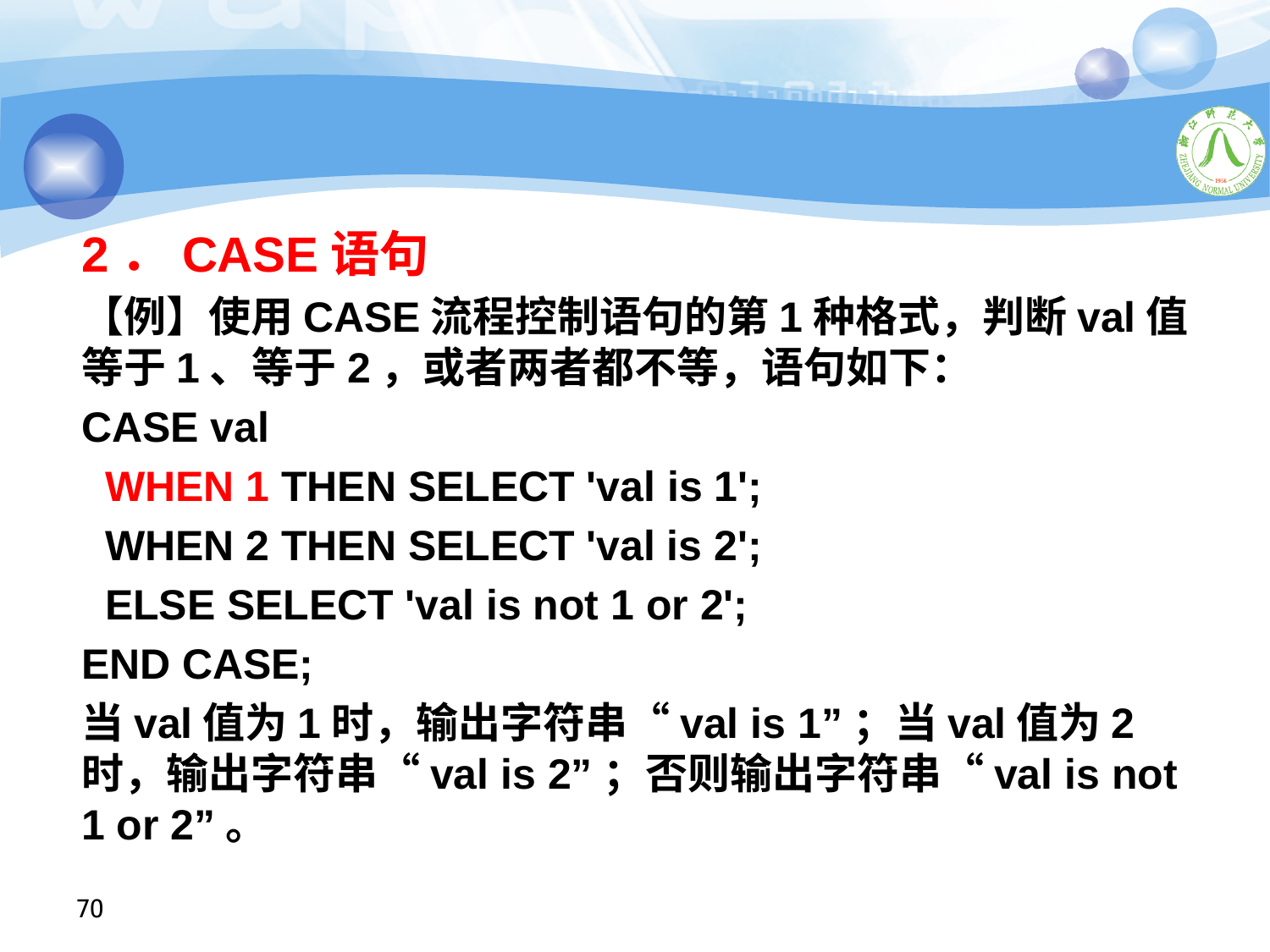

#
2．CASE语句
【例】使用CASE流程控制语句的第1种格式，判断val值等于1、等于2，或者两者都不等，语句如下：
CASE val
  WHEN 1 THEN SELECT 'val is 1';
  WHEN 2 THEN SELECT 'val is 2';
  ELSE SELECT 'val is not 1 or 2';
END CASE;
当val值为1时，输出字符串“val is 1”；当val值为2时，输出字符串“val is 2”；否则输出字符串“val is not 1 or 2”。
70